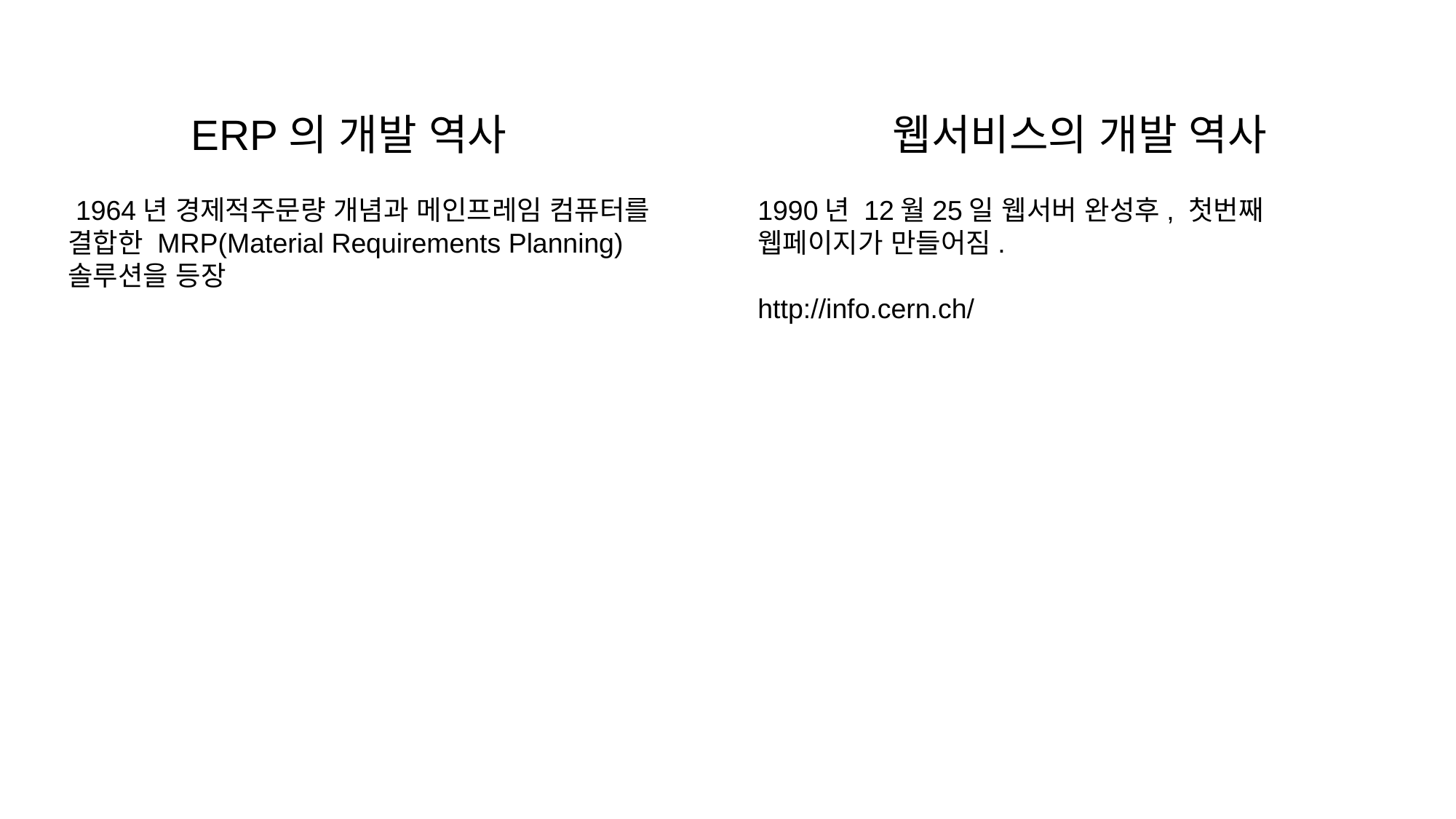

ERP의 개발 역사
웹서비스의 개발 역사
 1964년 경제적주문량 개념과 메인프레임 컴퓨터를 결합한 MRP(Material Requirements Planning) 솔루션을 등장
1990년 12월25일 웹서버 완성후, 첫번째 웹페이지가 만들어짐.

http://info.cern.ch/